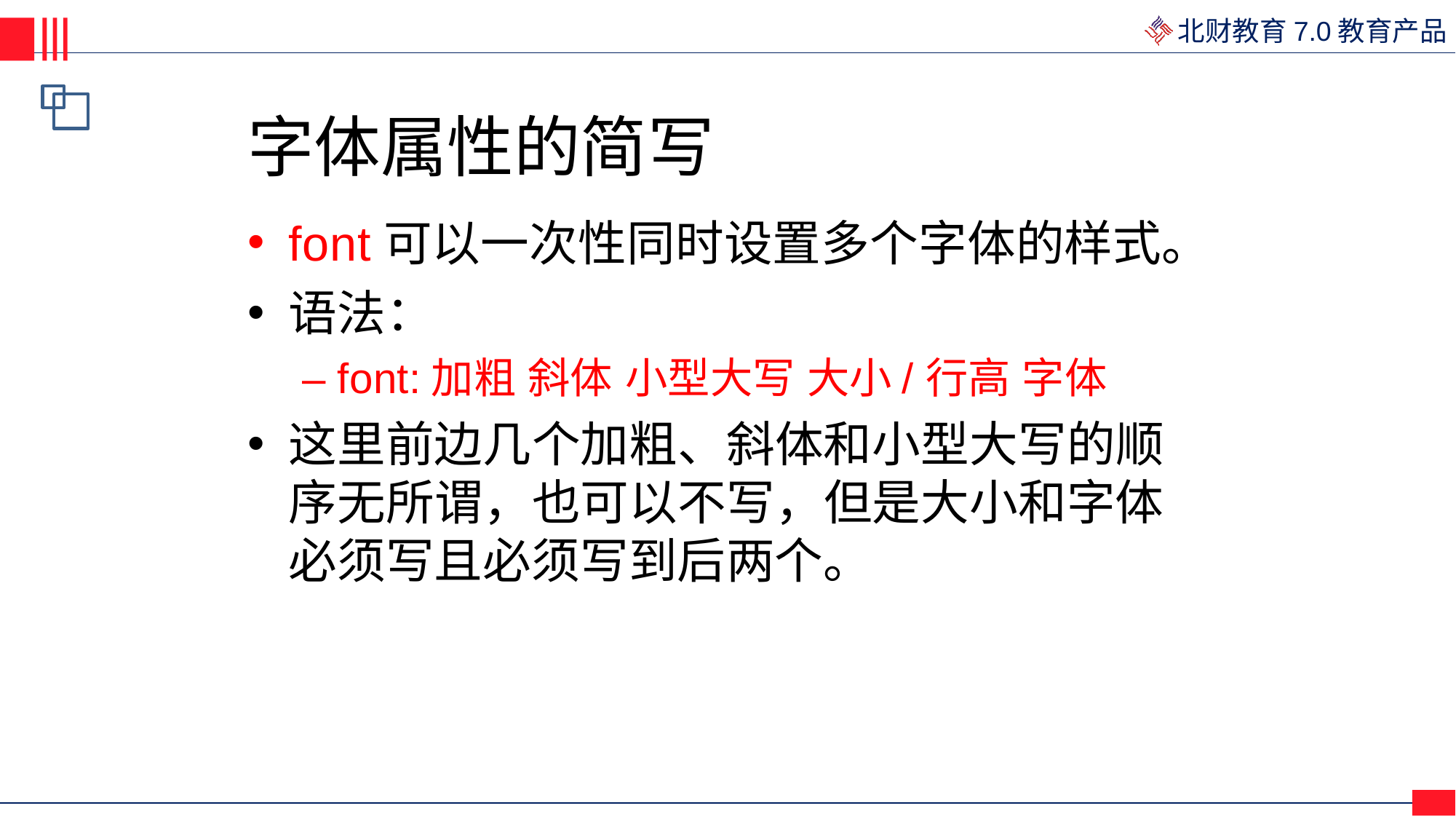

# 字体属性的简写
font可以一次性同时设置多个字体的样式。
语法：
– font:加粗 斜体 小型大写 大小/行高 字体
这里前边几个加粗、斜体和小型大写的顺 序无所谓，也可以不写，但是大小和字体 必须写且必须写到后两个。